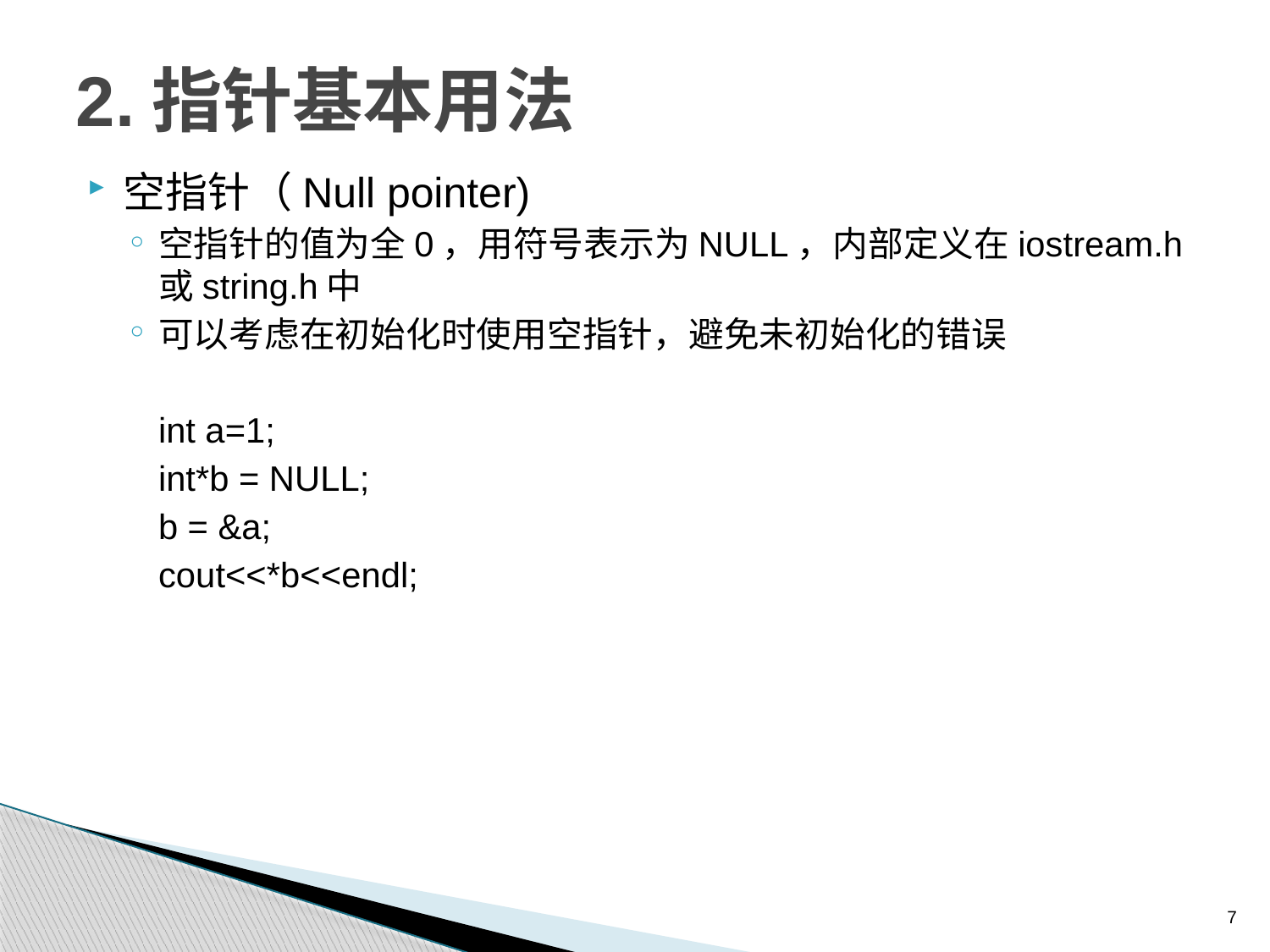

# 2.指针基本用法
空指针（Null pointer)
空指针的值为全0，用符号表示为NULL，内部定义在iostream.h或string.h中
可以考虑在初始化时使用空指针，避免未初始化的错误

	int a=1;
	int*b = NULL;
	b = &a;
	cout<<*b<<endl;

7